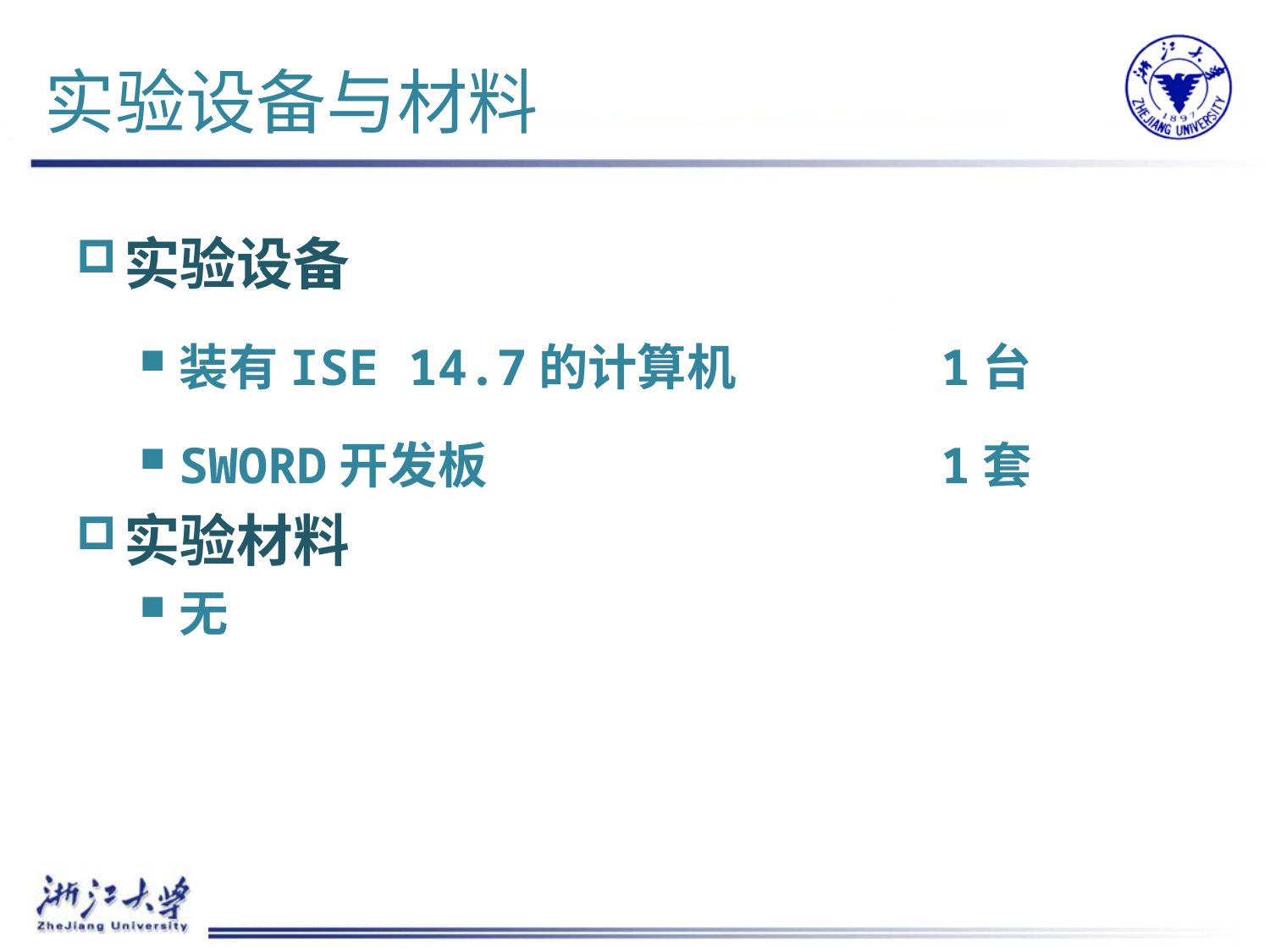

# 实验设备与材料
实验设备
装有ISE 14.7的计算机		1台
SWORD开发板				1套
实验材料
无